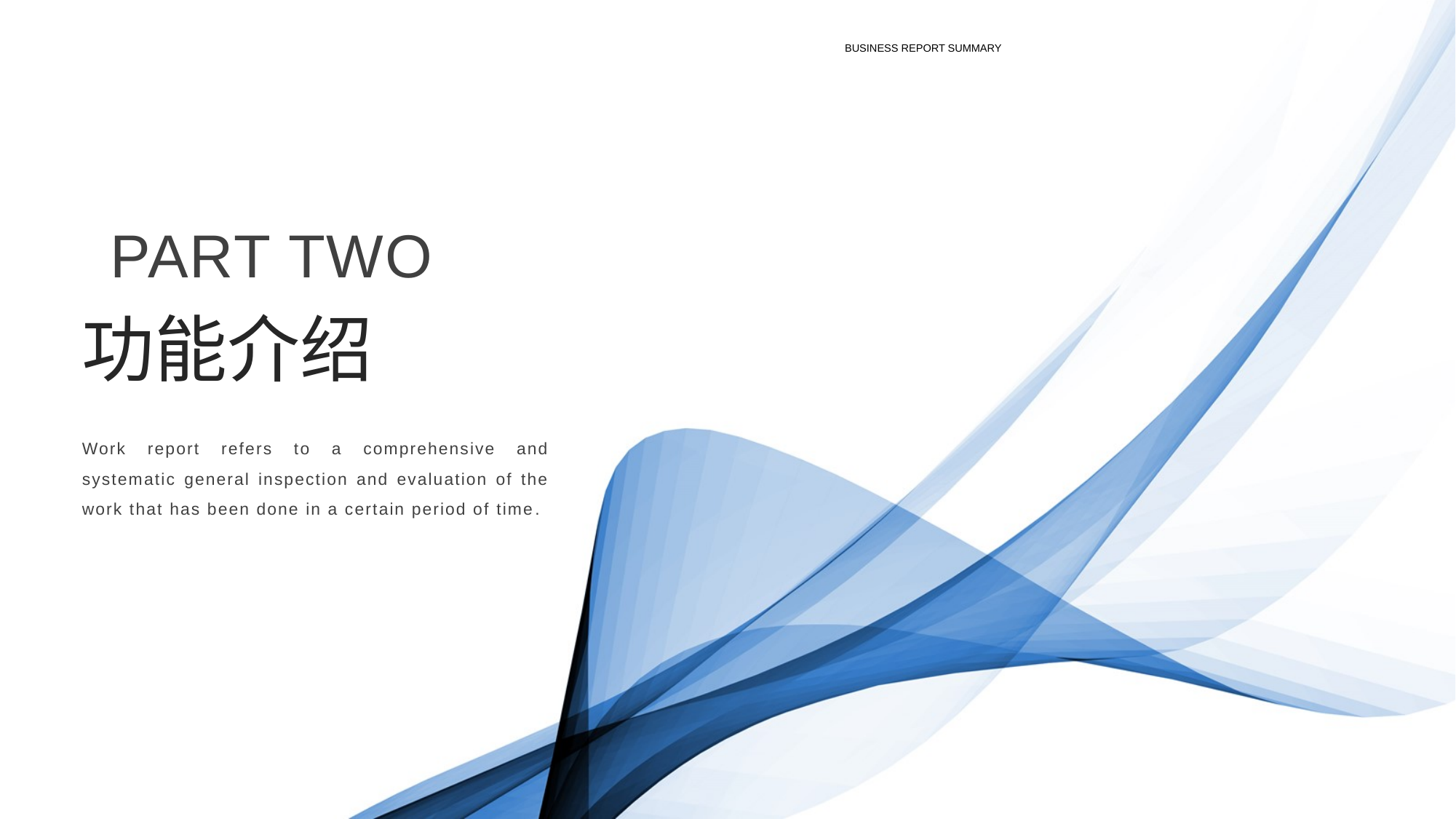

BUSINESS REPORT SUMMARY
PART TWO
功能介绍
Work report refers to a comprehensive and systematic general inspection and evaluation of the work that has been done in a certain period of time.